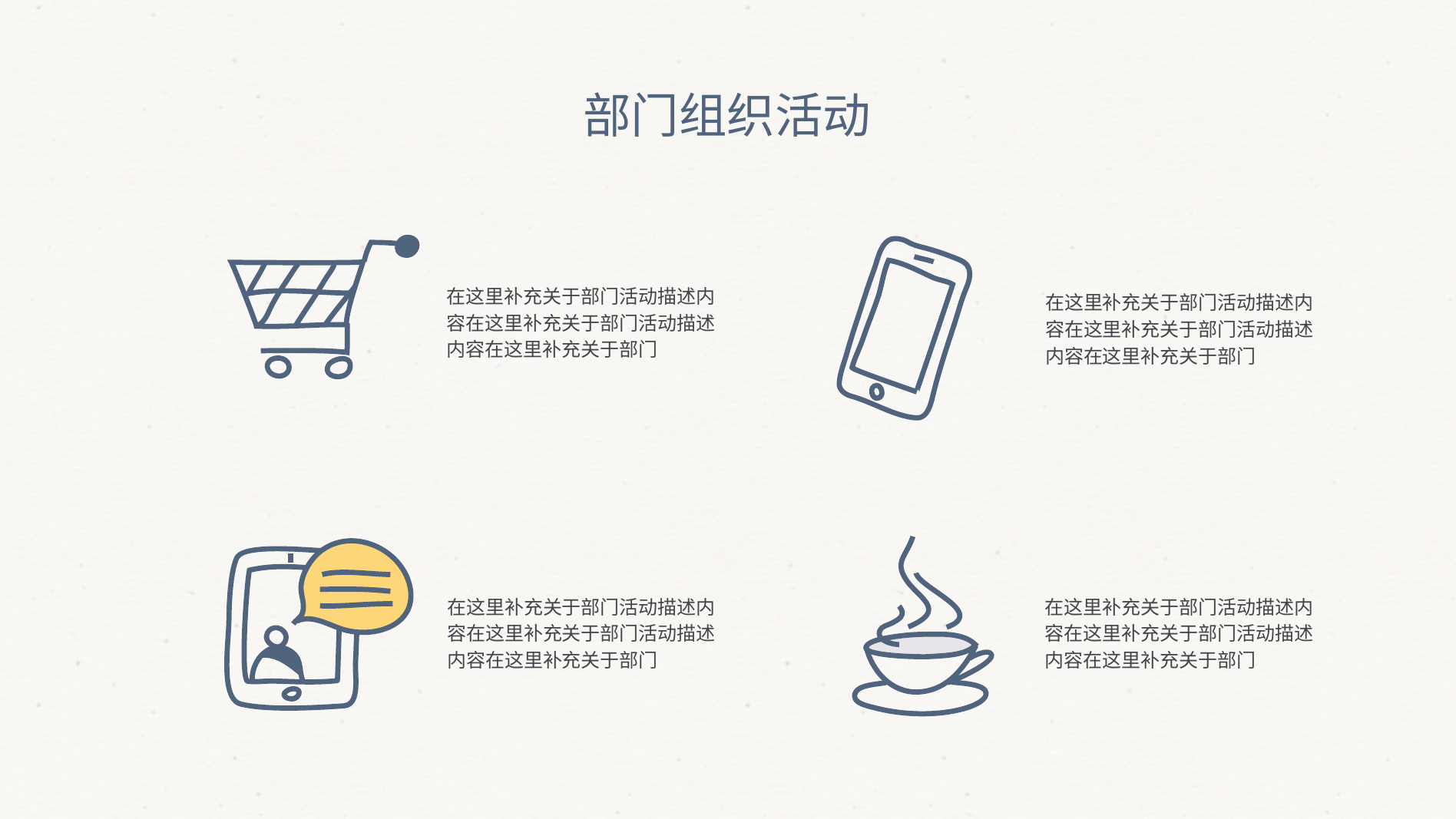

部门组织活动

在这里补充关于部门活动描述内容在这里补充关于部门活动描述内容在这里补充关于部门

在这里补充关于部门活动描述内容在这里补充关于部门活动描述内容在这里补充关于部门

在这里补充关于部门活动描述内容在这里补充关于部门活动描述内容在这里补充关于部门
在这里补充关于部门活动描述内容在这里补充关于部门活动描述内容在这里补充关于部门